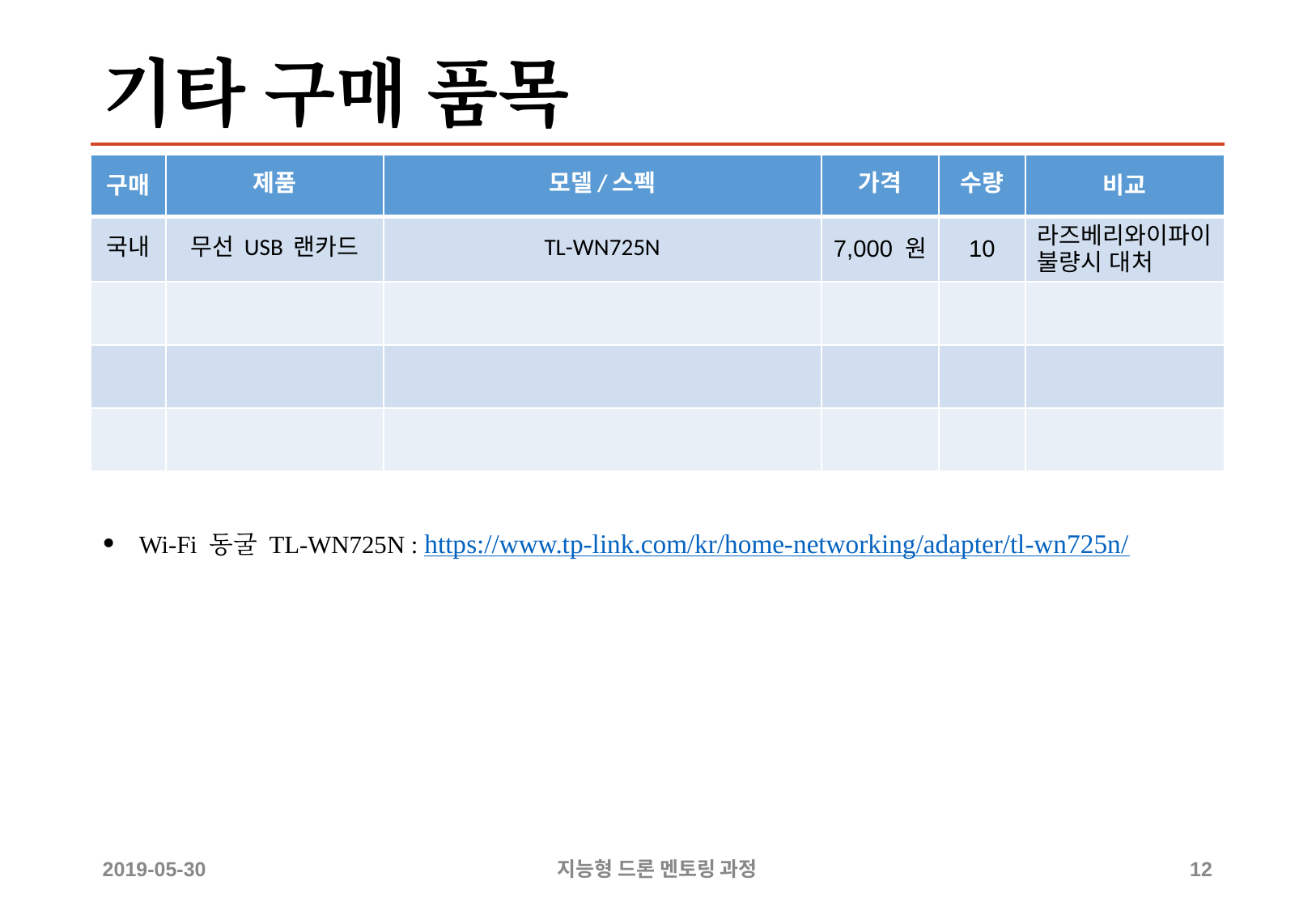

# 기타 구매 품목
| 구매 | 제품 | 모델/스펙 | 가격 | 수량 | 비교 |
| --- | --- | --- | --- | --- | --- |
| 국내 | 무선 USB 랜카드 | TL-WN725N | 7,000 원 | 10 | 라즈베리와이파이 불량시 대처 |
|  |  |  |  |  |  |
|  |  |  |  |  |  |
|  |  |  |  |  |  |
 Wi-Fi 동굴 TL-WN725N : https://www.tp-link.com/kr/home-networking/adapter/tl-wn725n/

2019-05-30
지능형 드론 멘토링 과정
12